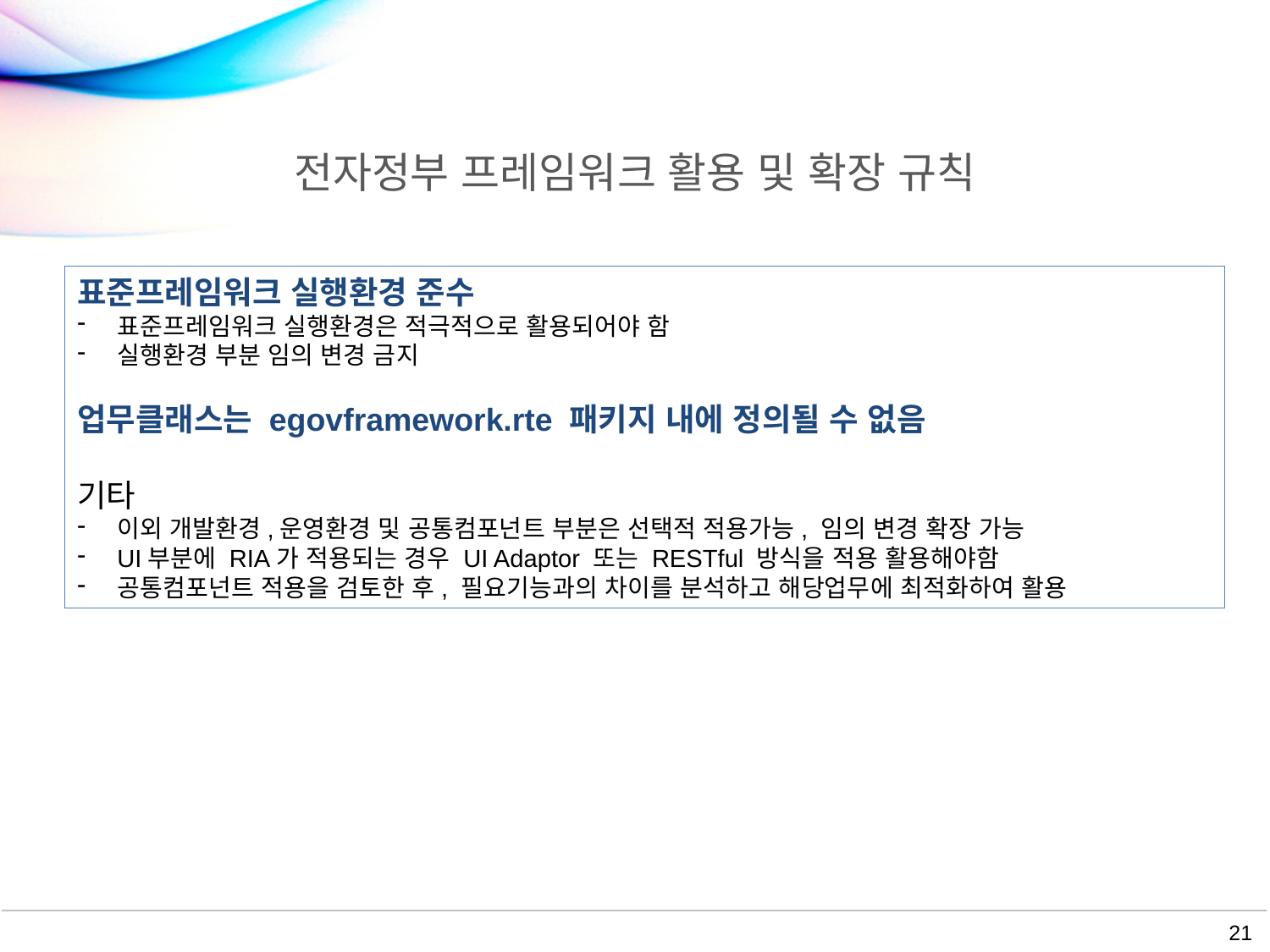

# 전자정부 프레임워크 활용 및 확장 규칙
표준프레임워크 실행환경 준수
표준프레임워크 실행환경은 적극적으로 활용되어야 함
실행환경 부분 임의 변경 금지

업무클래스는 egovframework.rte 패키지 내에 정의될 수 없음

기타
이외 개발환경,운영환경 및 공통컴포넌트 부분은 선택적 적용가능, 임의 변경 확장 가능
UI부분에 RIA가 적용되는 경우 UI Adaptor 또는 RESTful 방식을 적용 활용해야함
공통컴포넌트 적용을 검토한 후, 필요기능과의 차이를 분석하고 해당업무에 최적화하여 활용
21